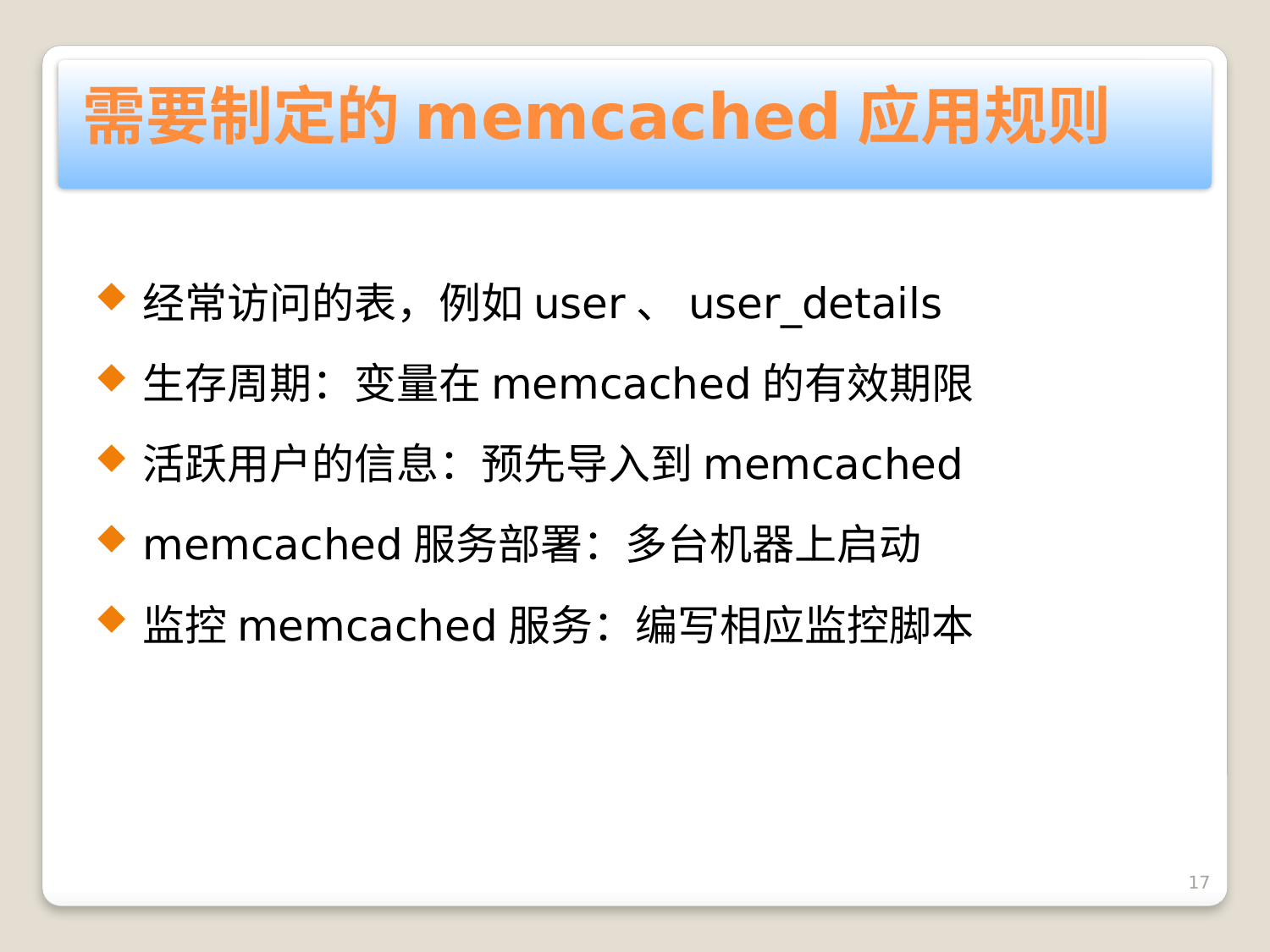

需要制定的memcached应用规则
经常访问的表，例如user、user_details
生存周期：变量在memcached的有效期限
活跃用户的信息：预先导入到memcached
memcached服务部署：多台机器上启动
监控memcached服务：编写相应监控脚本
17